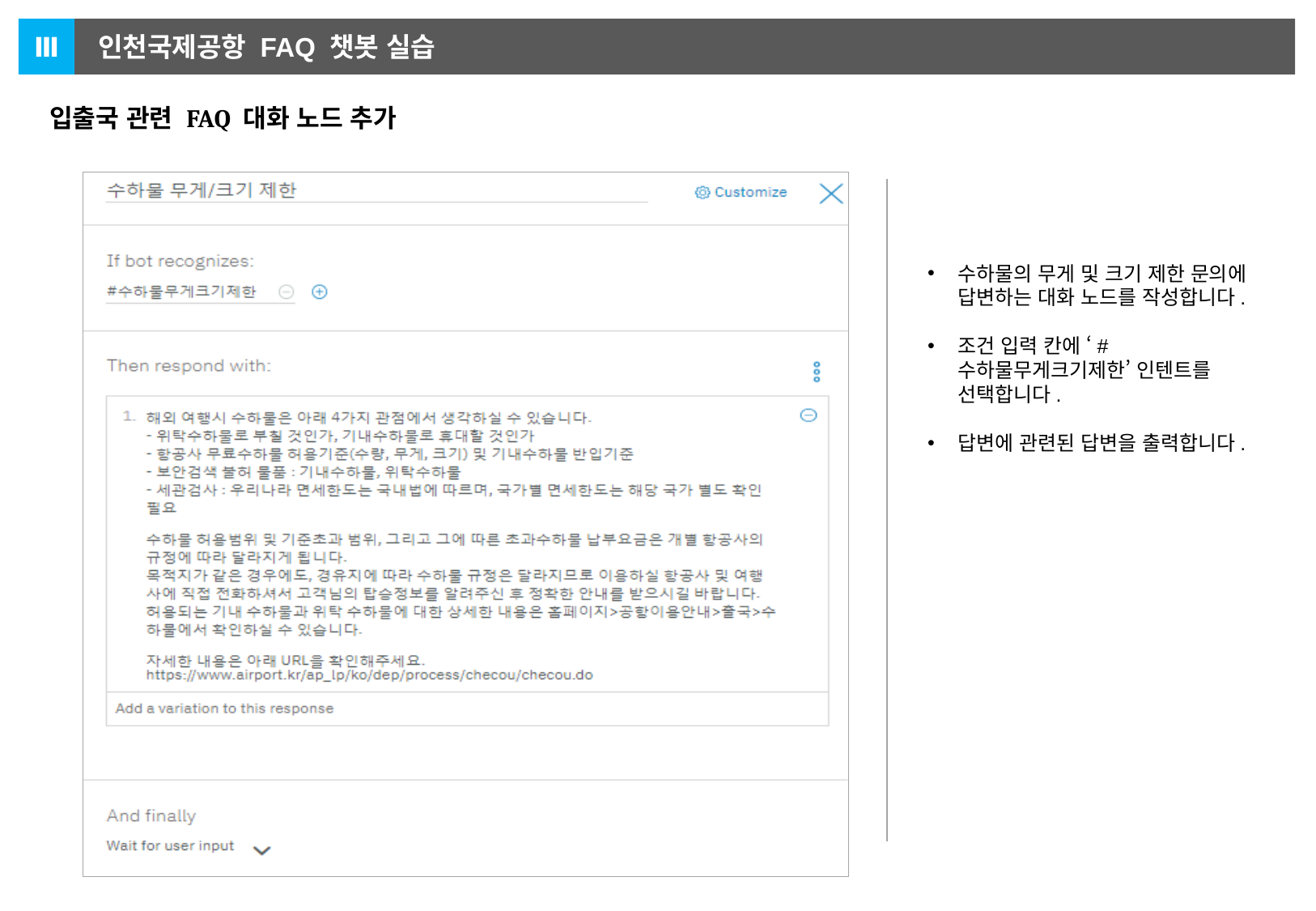

Ⅲ
인천국제공항 FAQ 챗봇 실습
입출국 관련 FAQ 대화 노드 추가

수하물의 무게 및 크기 제한 문의에 답변하는 대화 노드를 작성합니다.

조건 입력 칸에 ‘#수하물무게크기제한’ 인텐트를 선택합니다.

답변에 관련된 답변을 출력합니다.